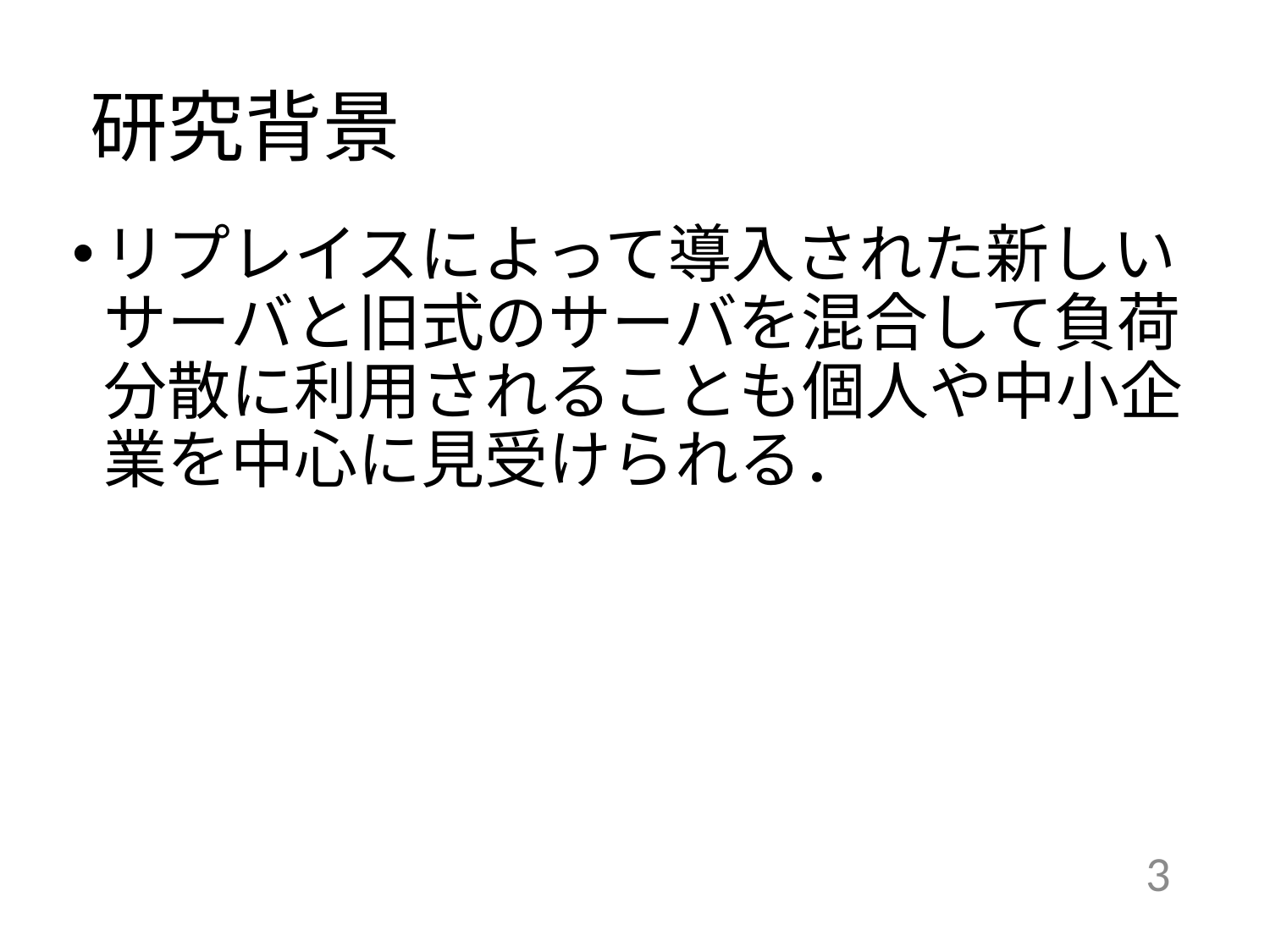

# 研究背景
リプレイスによって導入された新しいサーバと旧式のサーバを混合して負荷分散に利用されることも個人や中小企業を中心に見受けられる．

3